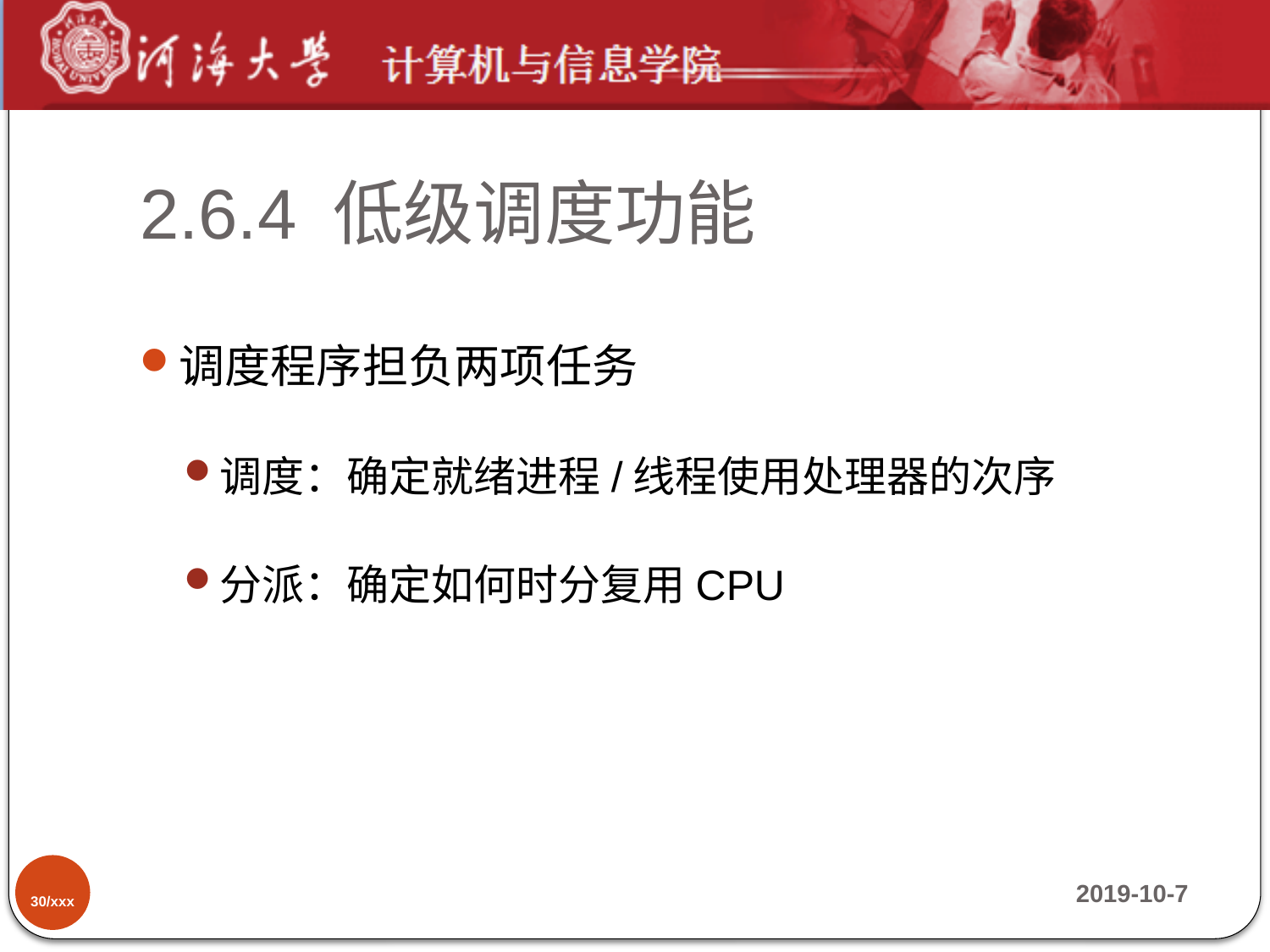

# 2.6.4 低级调度功能
调度程序担负两项任务
调度：确定就绪进程/线程使用处理器的次序
分派：确定如何时分复用CPU

30/xxx
2019-10-7